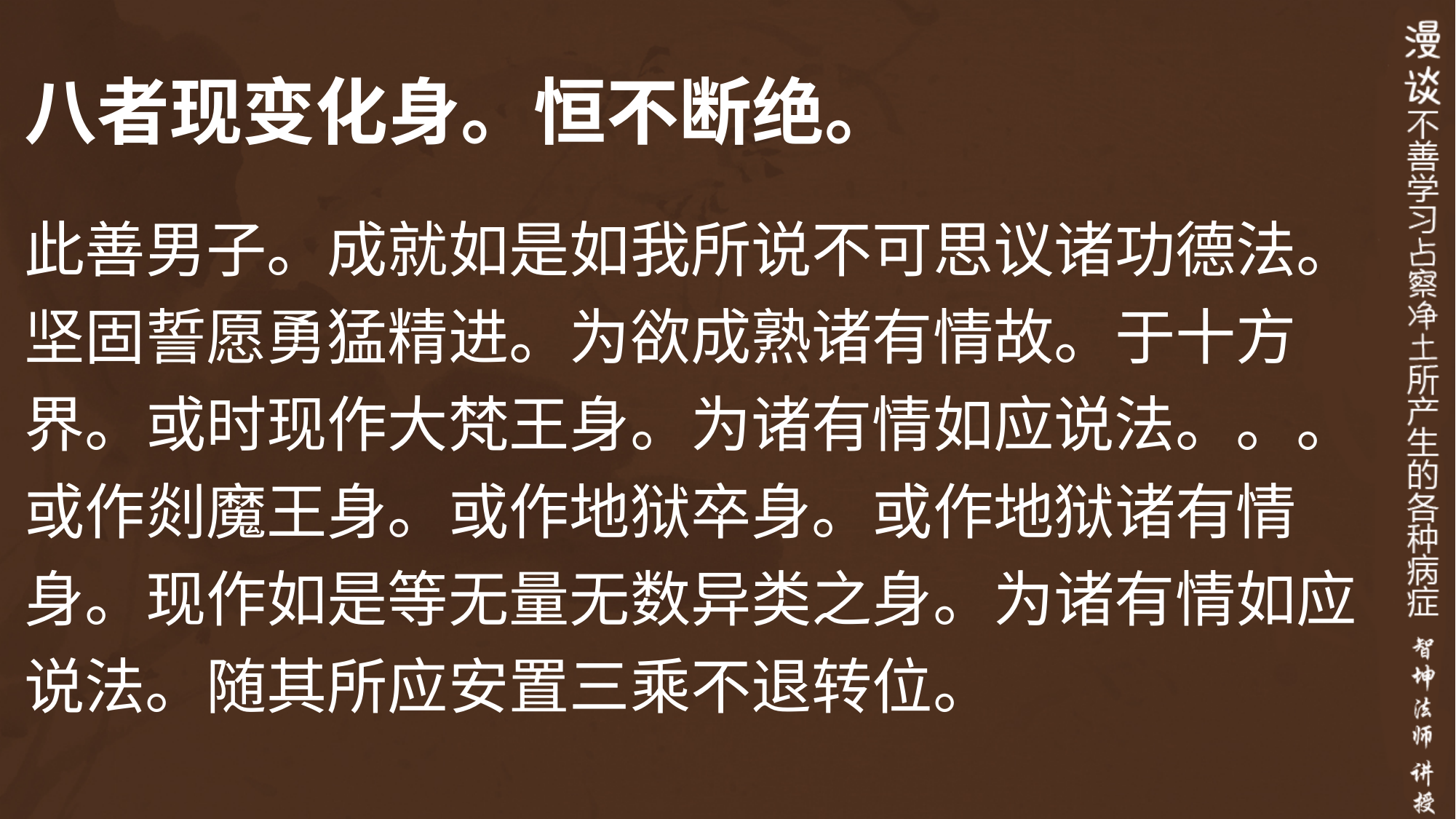

八者现变化身。恒不断绝。

此善男子。成就如是如我所说不可思议诸功德法。坚固誓愿勇猛精进。为欲成熟诸有情故。于十方界。或时现作大梵王身。为诸有情如应说法。。。或作剡魔王身。或作地狱卒身。或作地狱诸有情身。现作如是等无量无数异类之身。为诸有情如应说法。随其所应安置三乘不退转位。